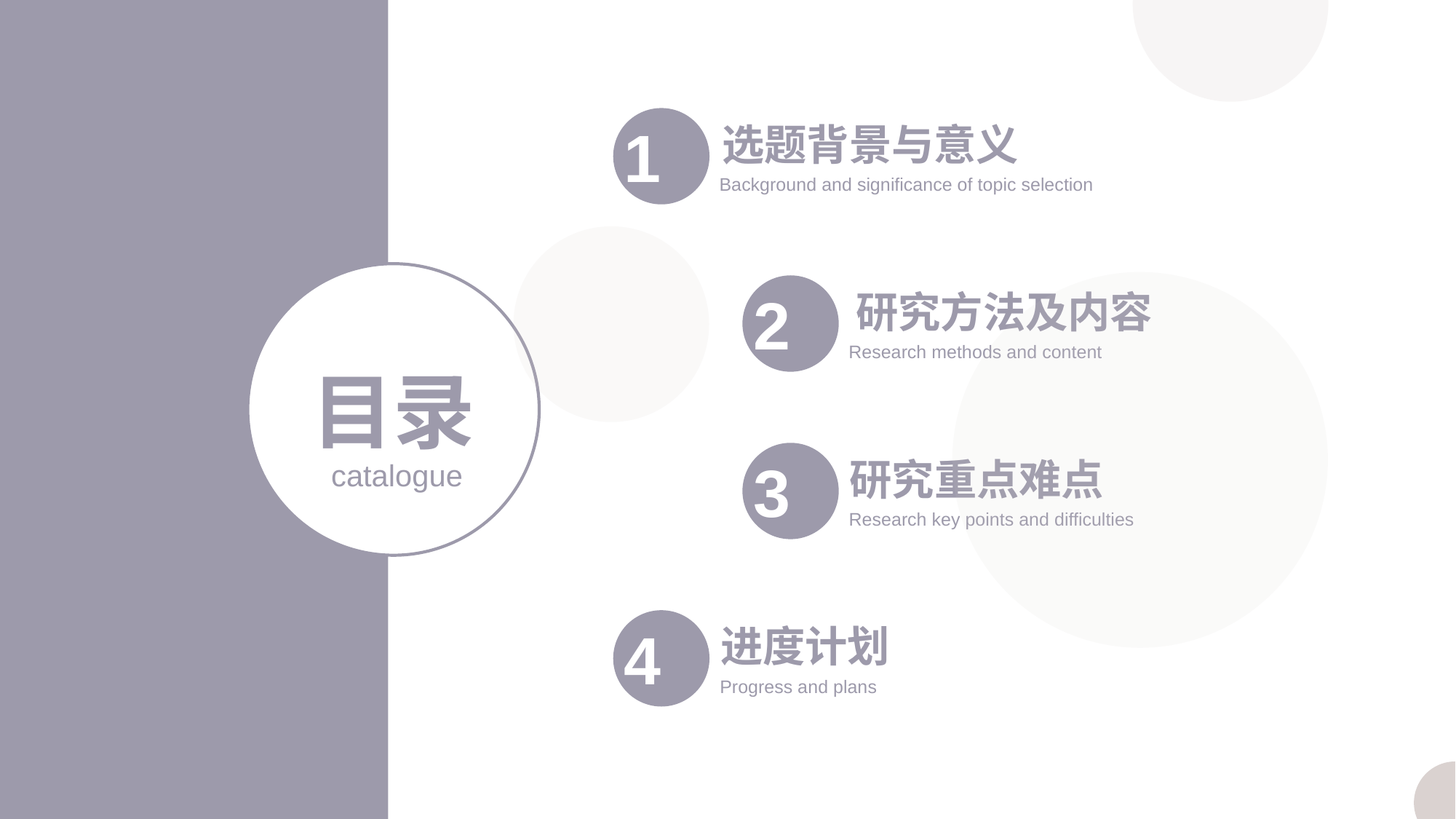

行业PPT模板http://www.1ppt.com/hangye/

1
选题背景与意义
Background and significance of topic selection

目录

2
研究方法及内容
Research methods and content

3
研究重点难点
catalogue
Research key points and difficulties

4
进度计划
Progress and plans